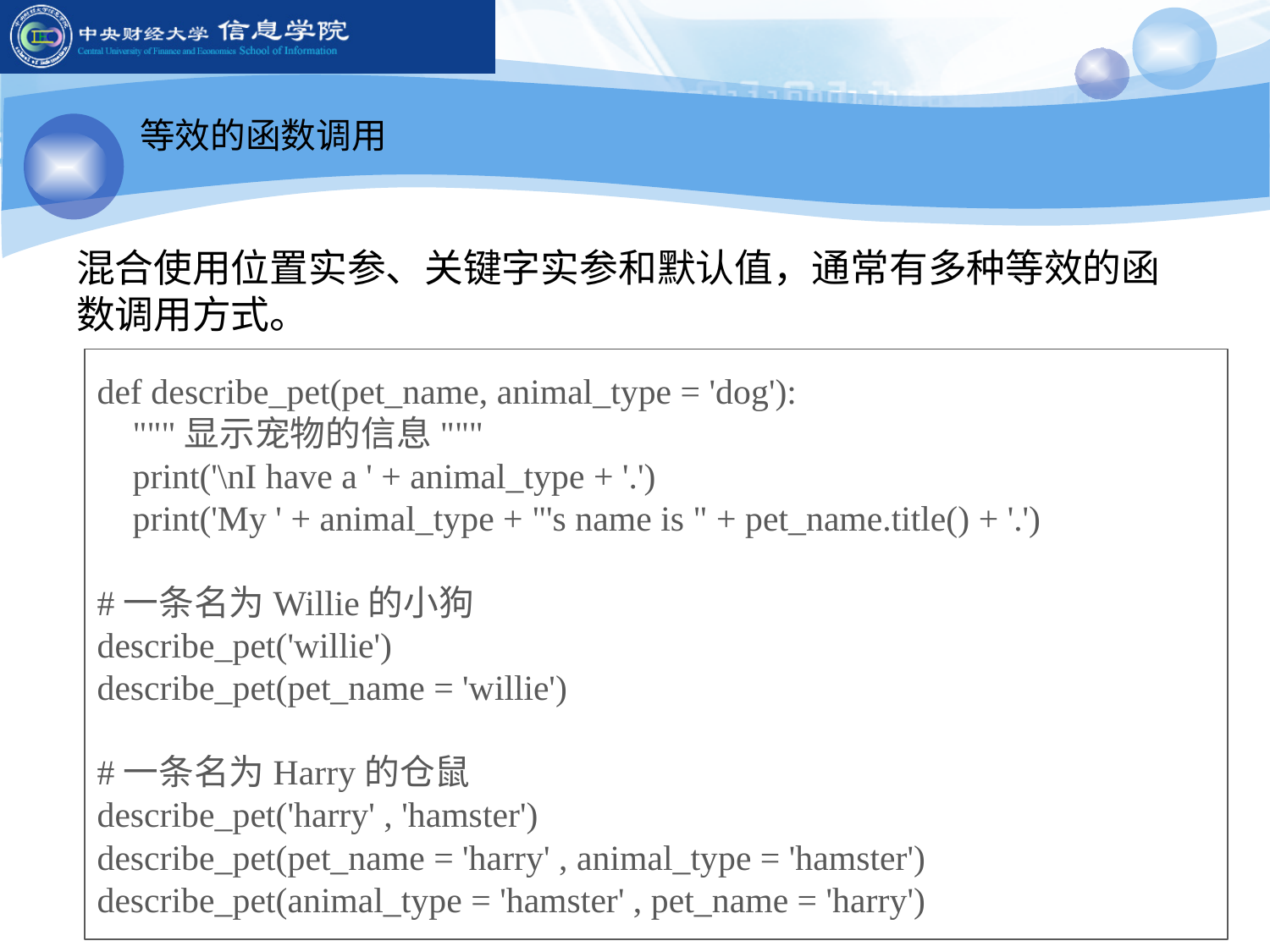

等效的函数调用
混合使用位置实参、关键字实参和默认值，通常有多种等效的函数调用方式。

def describe_pet(pet_name, animal_type = 'dog'):
    """显示宠物的信息"""
    print('\nI have a ' + animal_type + '.')
    print('My ' + animal_type + "'s name is " + pet_name.title() + '.')

#一条名为Willie的小狗
describe_pet('willie')
describe_pet(pet_name = 'willie')

#一条名为Harry的仓鼠
describe_pet('harry' , 'hamster')
describe_pet(pet_name = 'harry' , animal_type = 'hamster')
describe_pet(animal_type = 'hamster' , pet_name = 'harry')